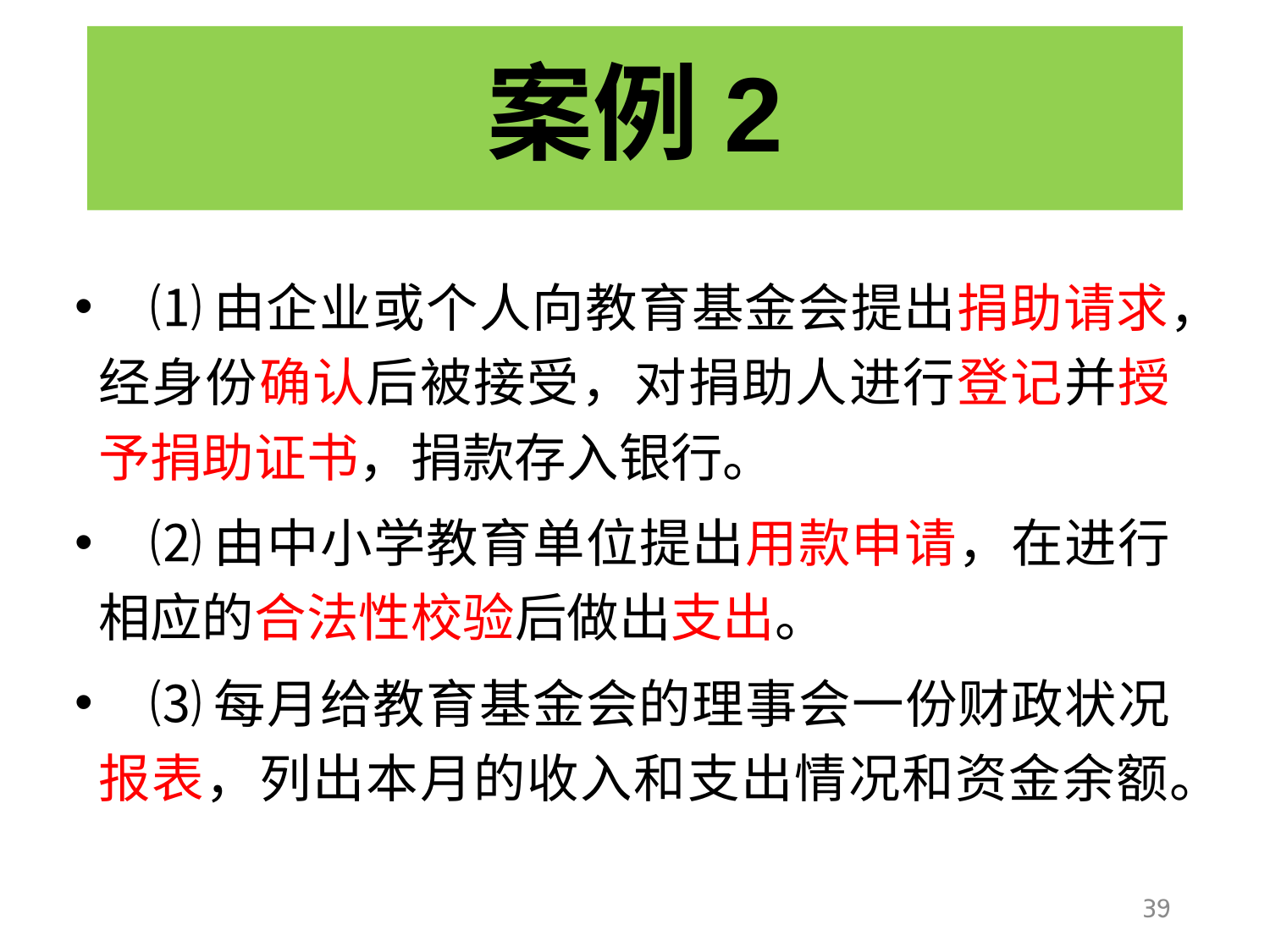

案例2
    ⑴由企业或个人向教育基金会提出捐助请求，经身份确认后被接受，对捐助人进行登记并授予捐助证书，捐款存入银行。
    ⑵由中小学教育单位提出用款申请，在进行相应的合法性校验后做出支出。
    ⑶每月给教育基金会的理事会一份财政状况报表，列出本月的收入和支出情况和资金余额。

39